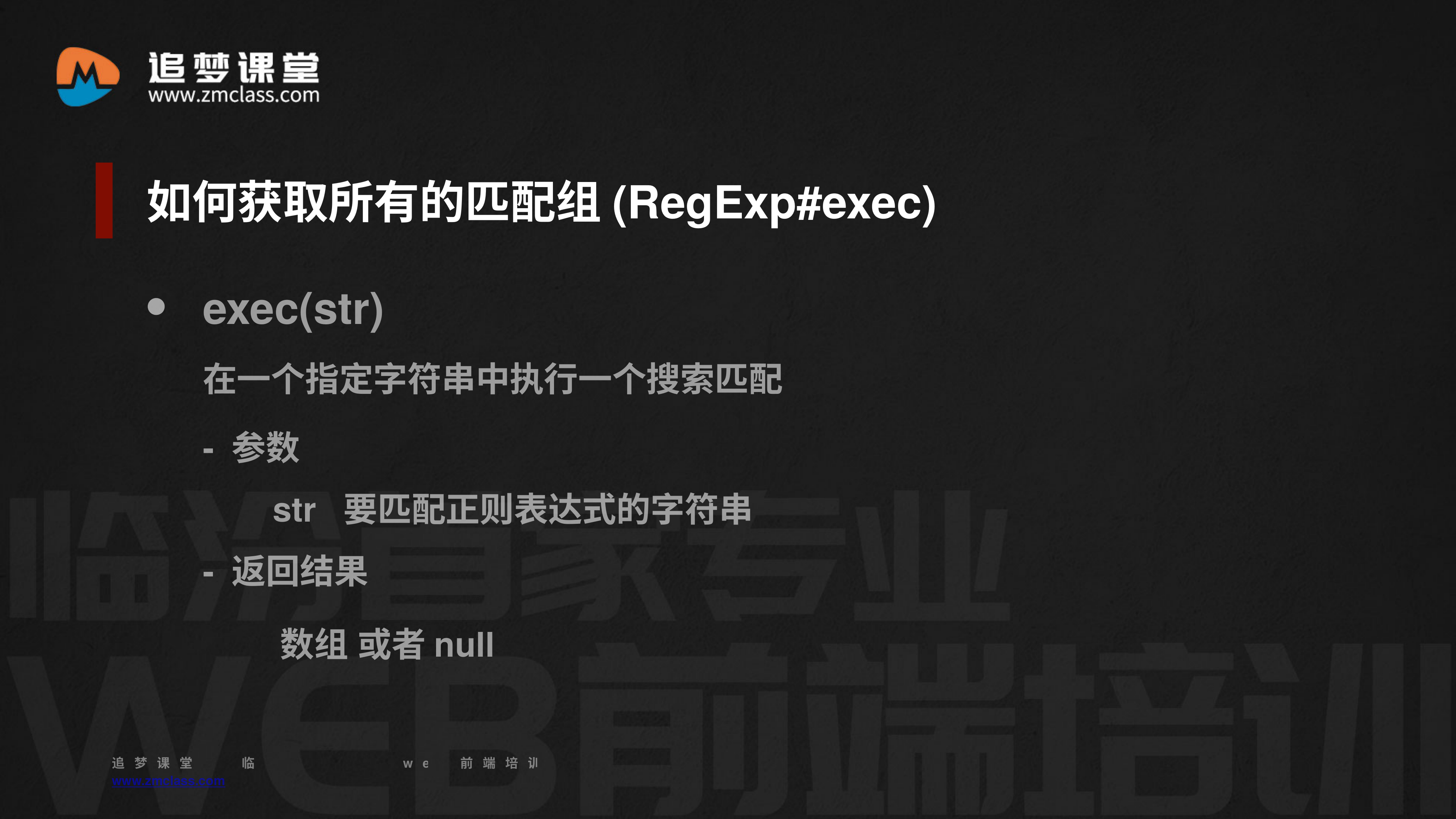

如何获取所有的匹配组(RegExp#exec)
exec(str)

在一个指定字符串中执行一个搜索匹配
- 参数
str  要匹配正则表达式的字符串
- 返回结果
 数组 或者null
追梦课堂   临汾首家专业的web前端培训机构                                                          www.zmclass.com
36